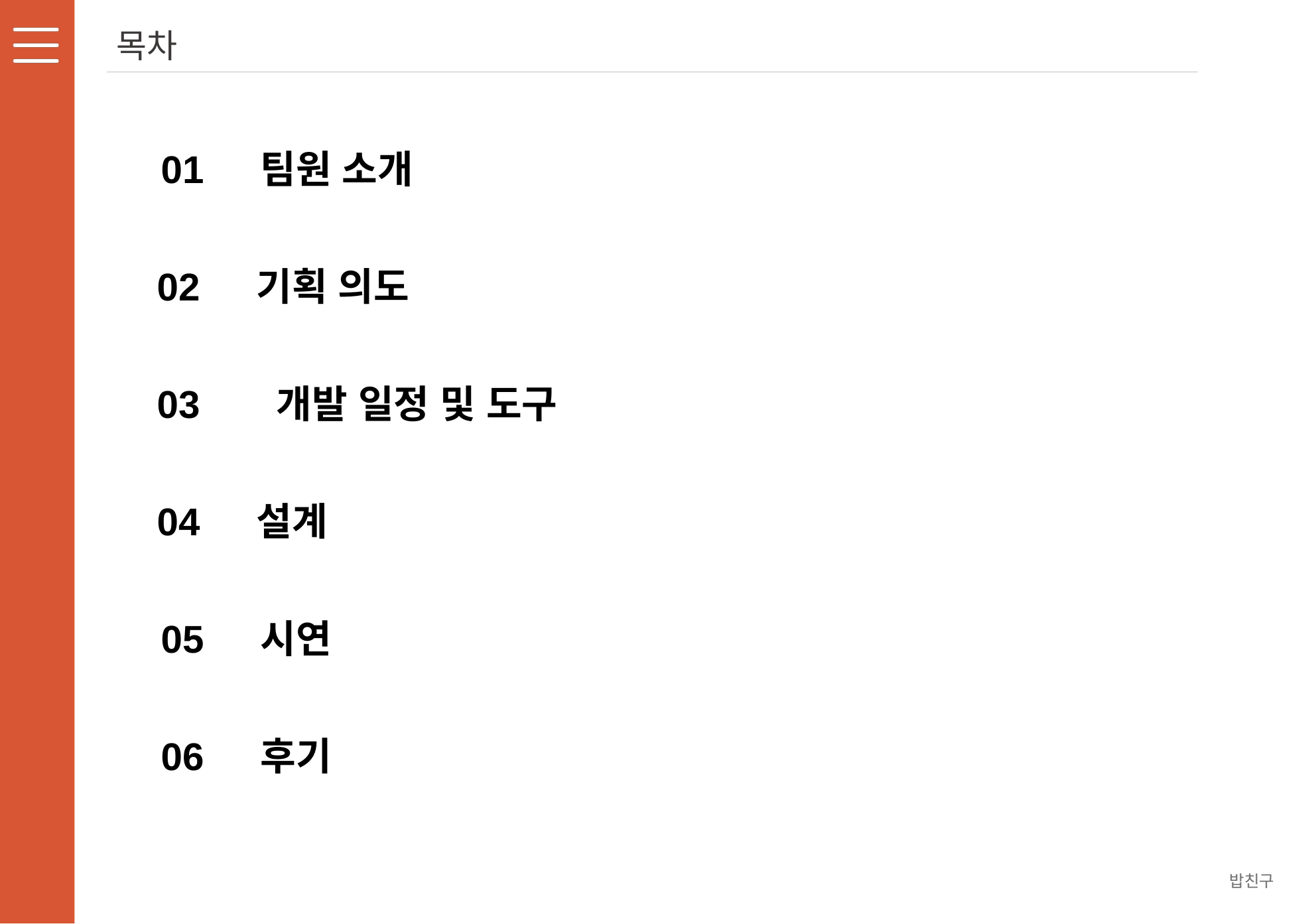

목차
01	팀원 소개
02	기획 의도
03	 개발 일정 및 도구
04	설계
05	시연
06	후기
밥친구